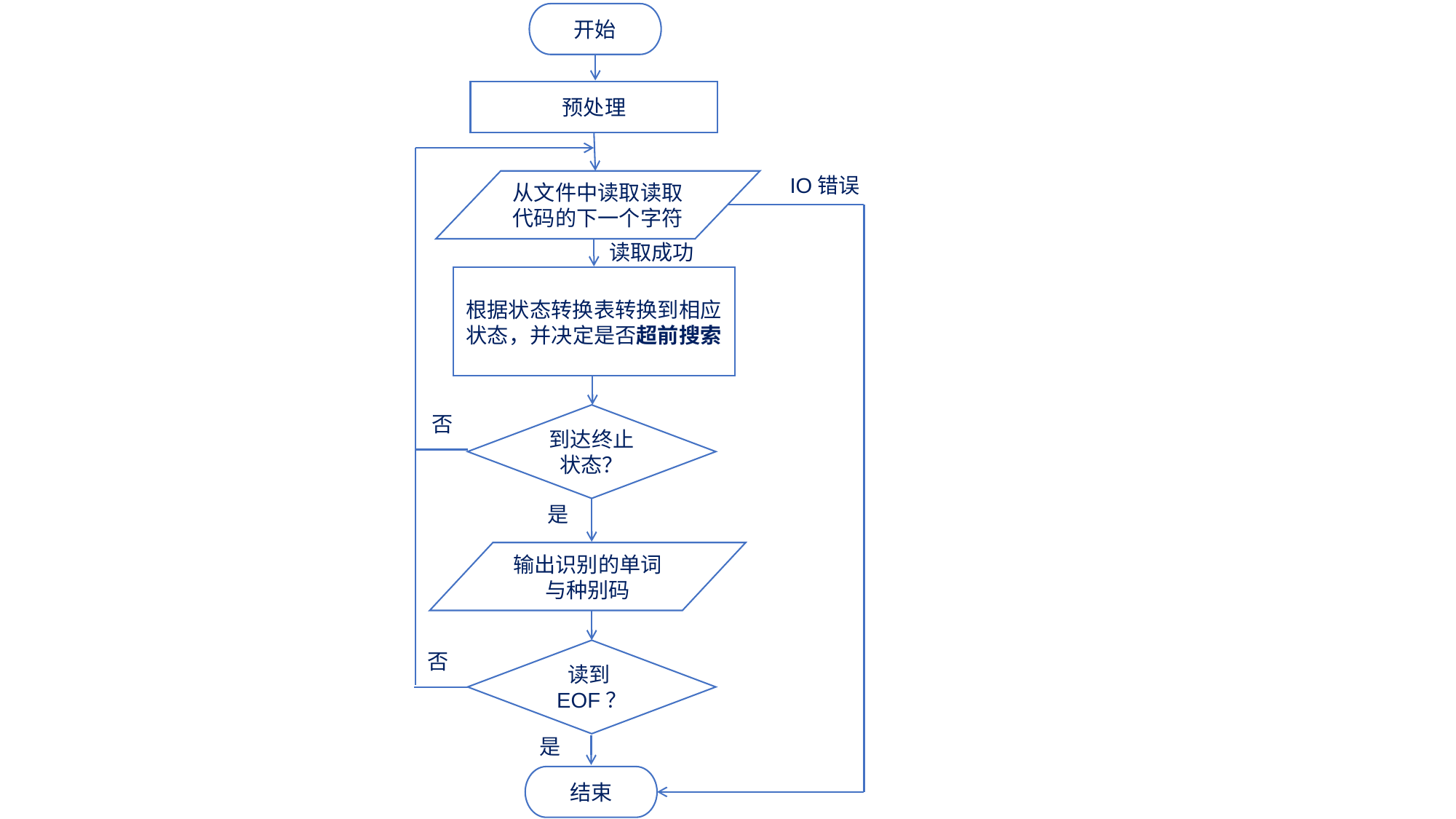

开始
预处理
IO错误
从文件中读取读取代码的下一个字符
读取成功
根据状态转换表转换到相应状态，并决定是否超前搜索
到达终止状态？
否
是
输出识别的单词与种别码
读到EOF？
否
是
结束